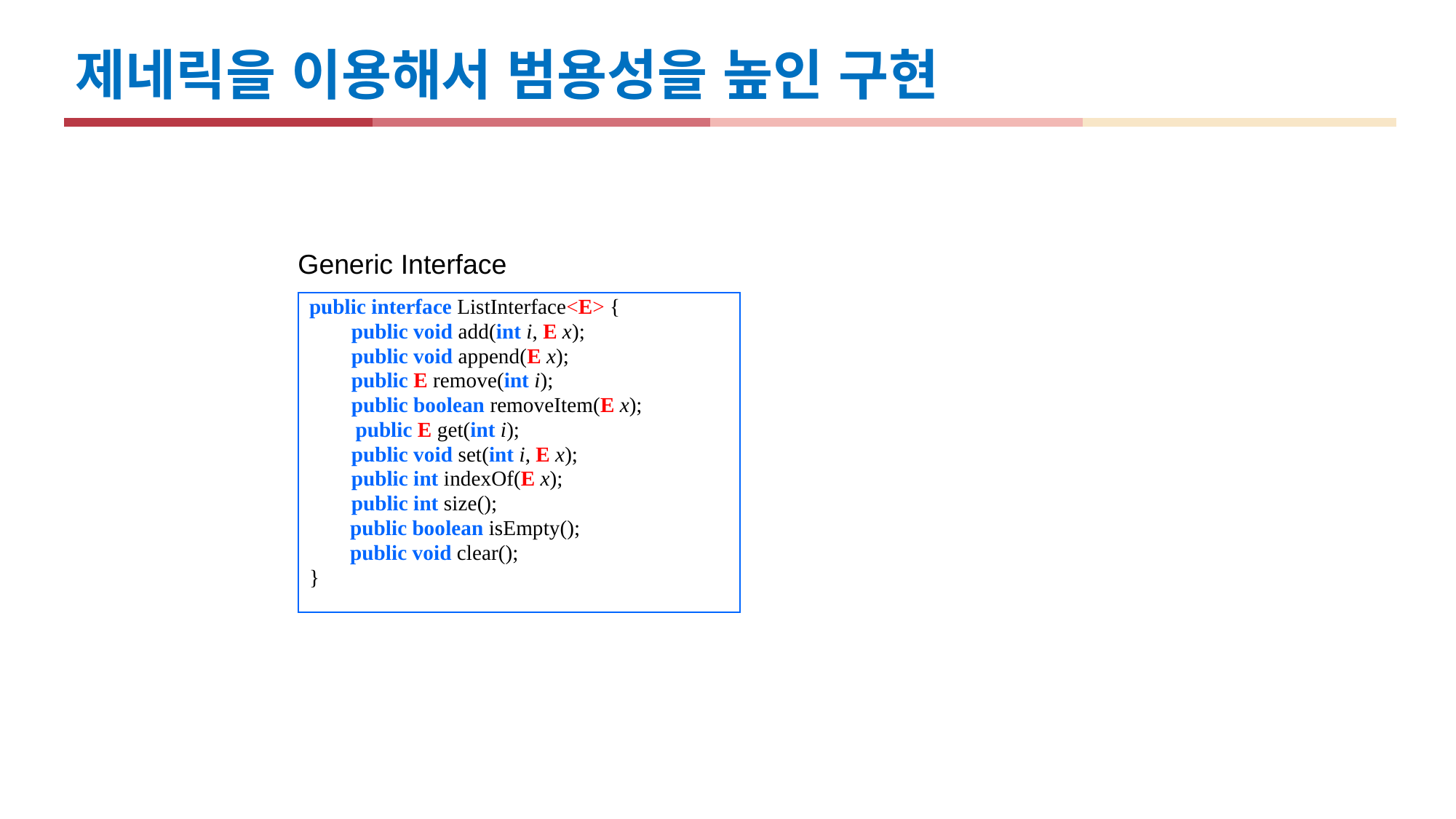

제네릭을 이용해서 범용성을 높인 구현
Generic Interface
public interface ListInterface<E> {
        public void add(int i, E x);
        public void append(E x);
        public E remove(int i);
        public boolean removeItem(E x);
       	 public E get(int i);
        public void set(int i, E x);
        public int indexOf(E x);
        public int size();
       	public boolean isEmpty();
       	public void clear();
}